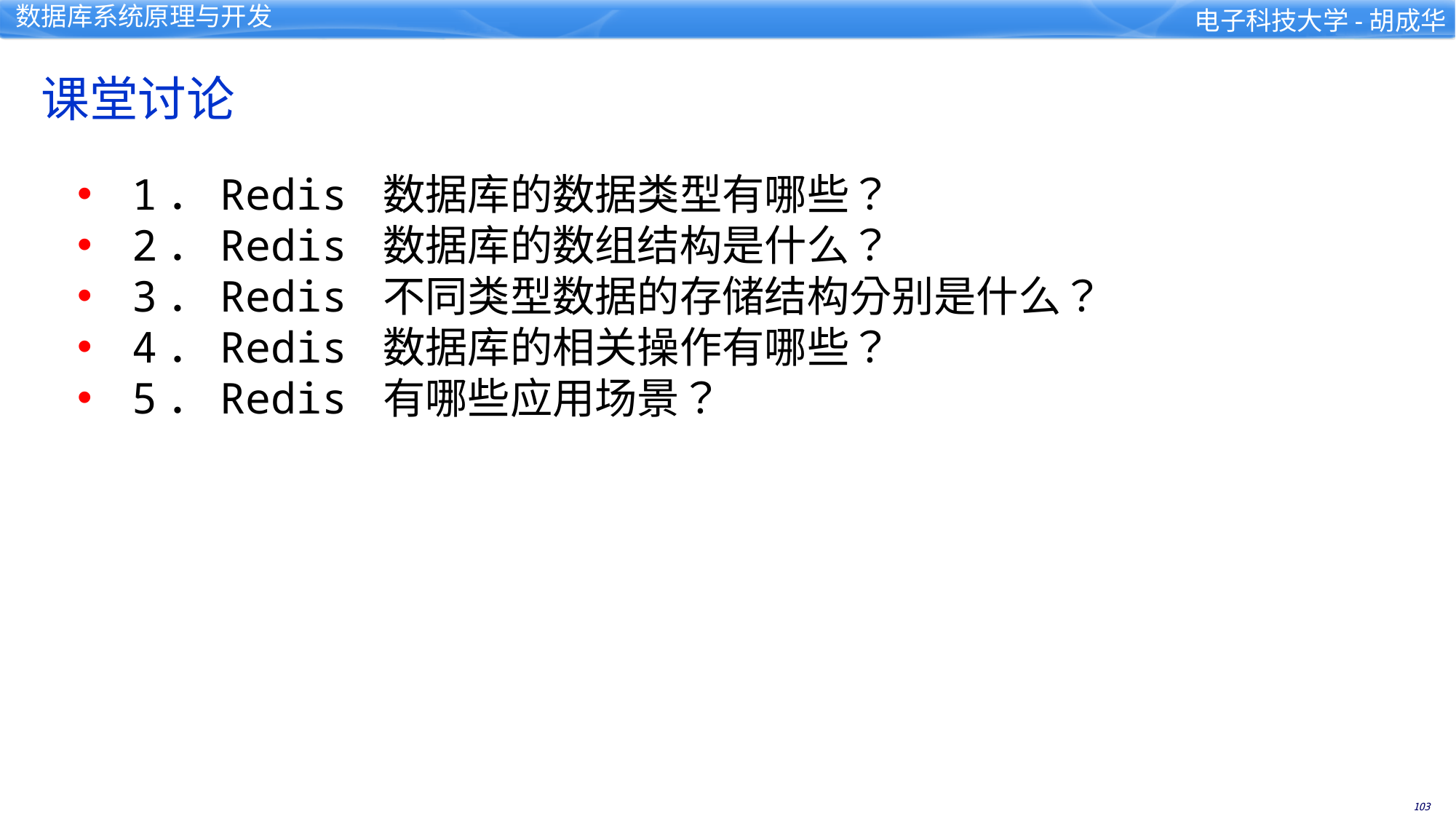

课堂讨论
1．Redis 数据库的数据类型有哪些？
2．Redis 数据库的数组结构是什么？
3．Redis 不同类型数据的存储结构分别是什么？
4．Redis 数据库的相关操作有哪些？
5．Redis 有哪些应用场景？